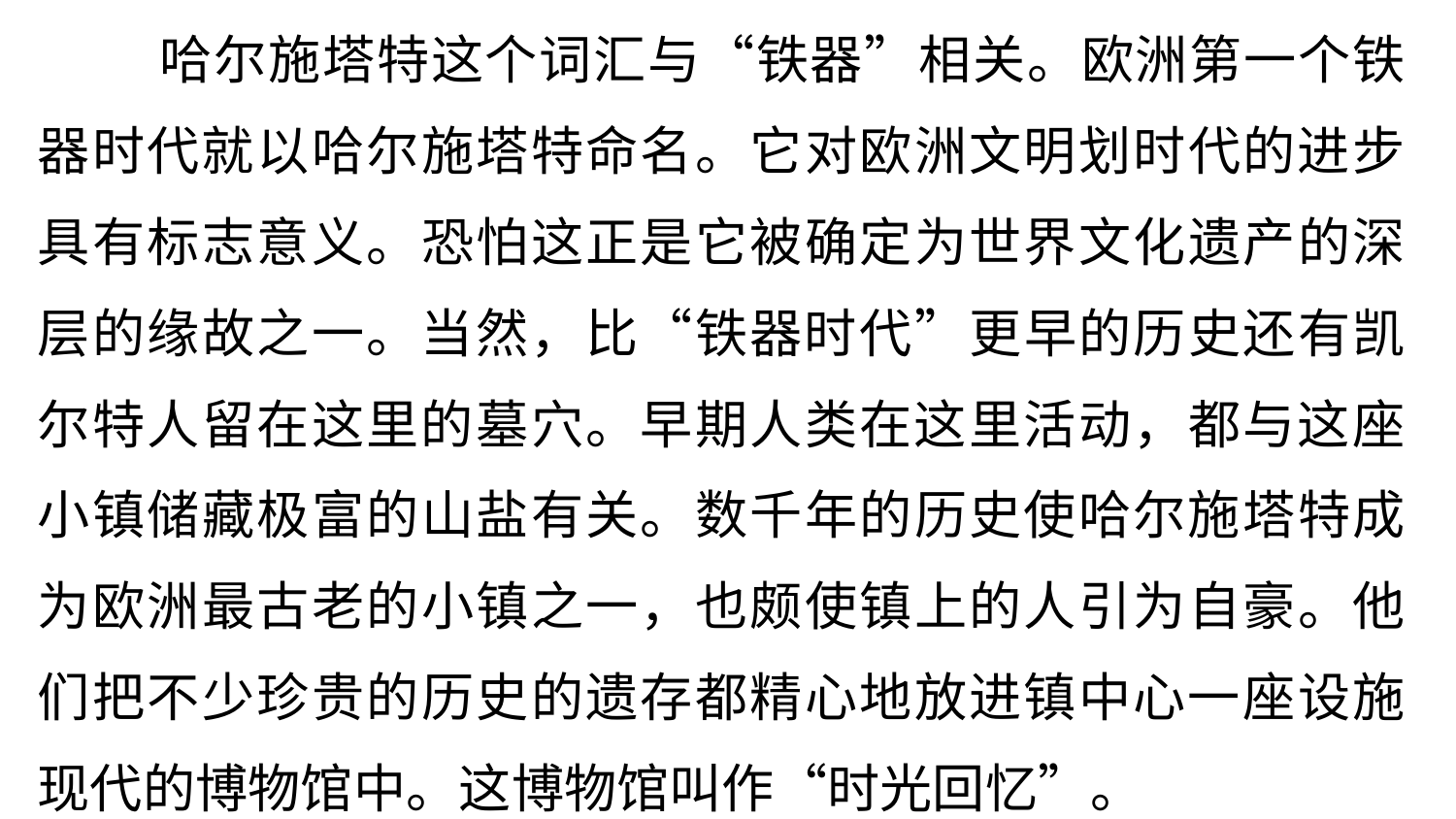

哈尔施塔特这个词汇与“铁器”相关。欧洲第一个铁器时代就以哈尔施塔特命名。它对欧洲文明划时代的进步具有标志意义。恐怕这正是它被确定为世界文化遗产的深层的缘故之一。当然，比“铁器时代”更早的历史还有凯尔特人留在这里的墓穴。早期人类在这里活动，都与这座小镇储藏极富的山盐有关。数千年的历史使哈尔施塔特成为欧洲最古老的小镇之一，也颇使镇上的人引为自豪。他们把不少珍贵的历史的遗存都精心地放进镇中心一座设施现代的博物馆中。这博物馆叫作“时光回忆”。